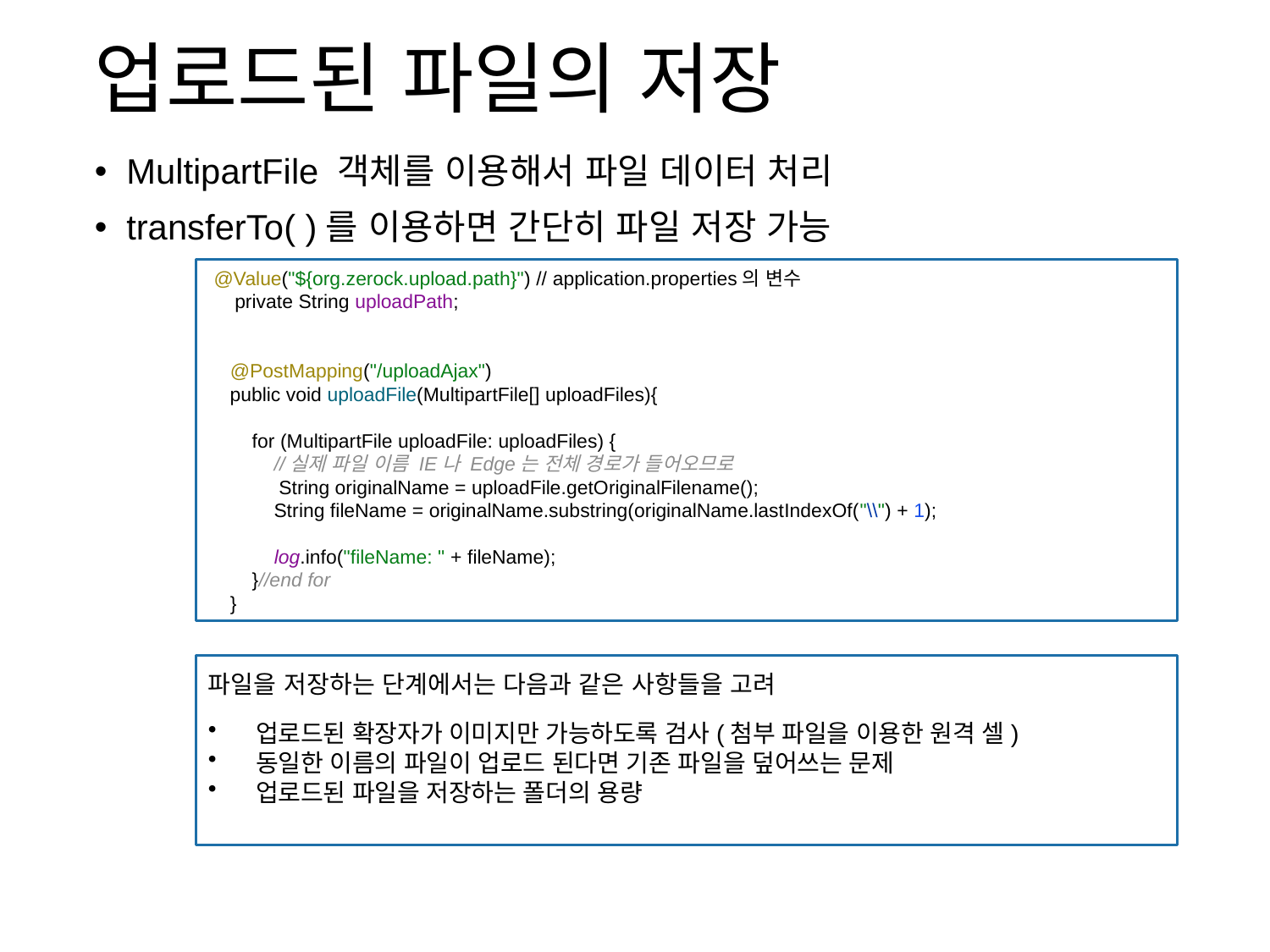

# 업로드된 파일의 저장
MultipartFile 객체를 이용해서 파일 데이터 처리
transferTo( )를 이용하면 간단히 파일 저장 가능
 @Value("${org.zerock.upload.path}") // application.properties의 변수
    private String uploadPath;
    @PostMapping("/uploadAjax")
    public void uploadFile(MultipartFile[] uploadFiles){
        for (MultipartFile uploadFile: uploadFiles) {
            //실제 파일 이름 IE나 Edge는 전체 경로가 들어오므로
            String originalName = uploadFile.getOriginalFilename();
            String fileName = originalName.substring(originalName.lastIndexOf("\\") + 1);
            log.info("fileName: " + fileName);
        }//end for
    }
파일을 저장하는 단계에서는 다음과 같은 사항들을 고려
업로드된 확장자가 이미지만 가능하도록 검사(첨부 파일을 이용한 원격 셀)
동일한 이름의 파일이 업로드 된다면 기존 파일을 덮어쓰는 문제
업로드된 파일을 저장하는 폴더의 용량